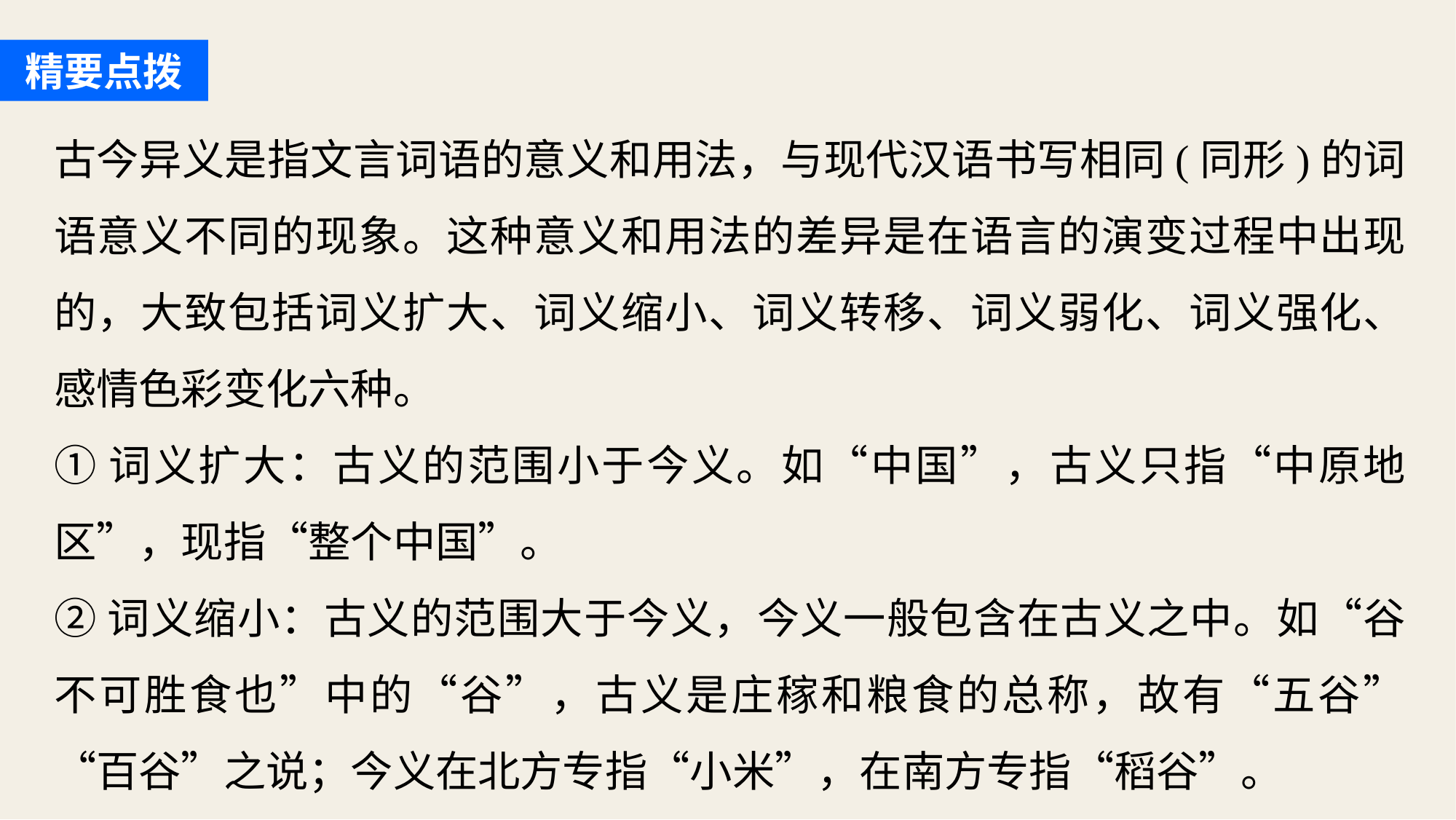

精要点拨
古今异义是指文言词语的意义和用法，与现代汉语书写相同(同形)的词语意义不同的现象。这种意义和用法的差异是在语言的演变过程中出现的，大致包括词义扩大、词义缩小、词义转移、词义弱化、词义强化、感情色彩变化六种。
①词义扩大：古义的范围小于今义。如“中国”，古义只指“中原地区”，现指“整个中国”。
②词义缩小：古义的范围大于今义，今义一般包含在古义之中。如“谷不可胜食也”中的“谷”，古义是庄稼和粮食的总称，故有“五谷”“百谷”之说；今义在北方专指“小米”，在南方专指“稻谷”。